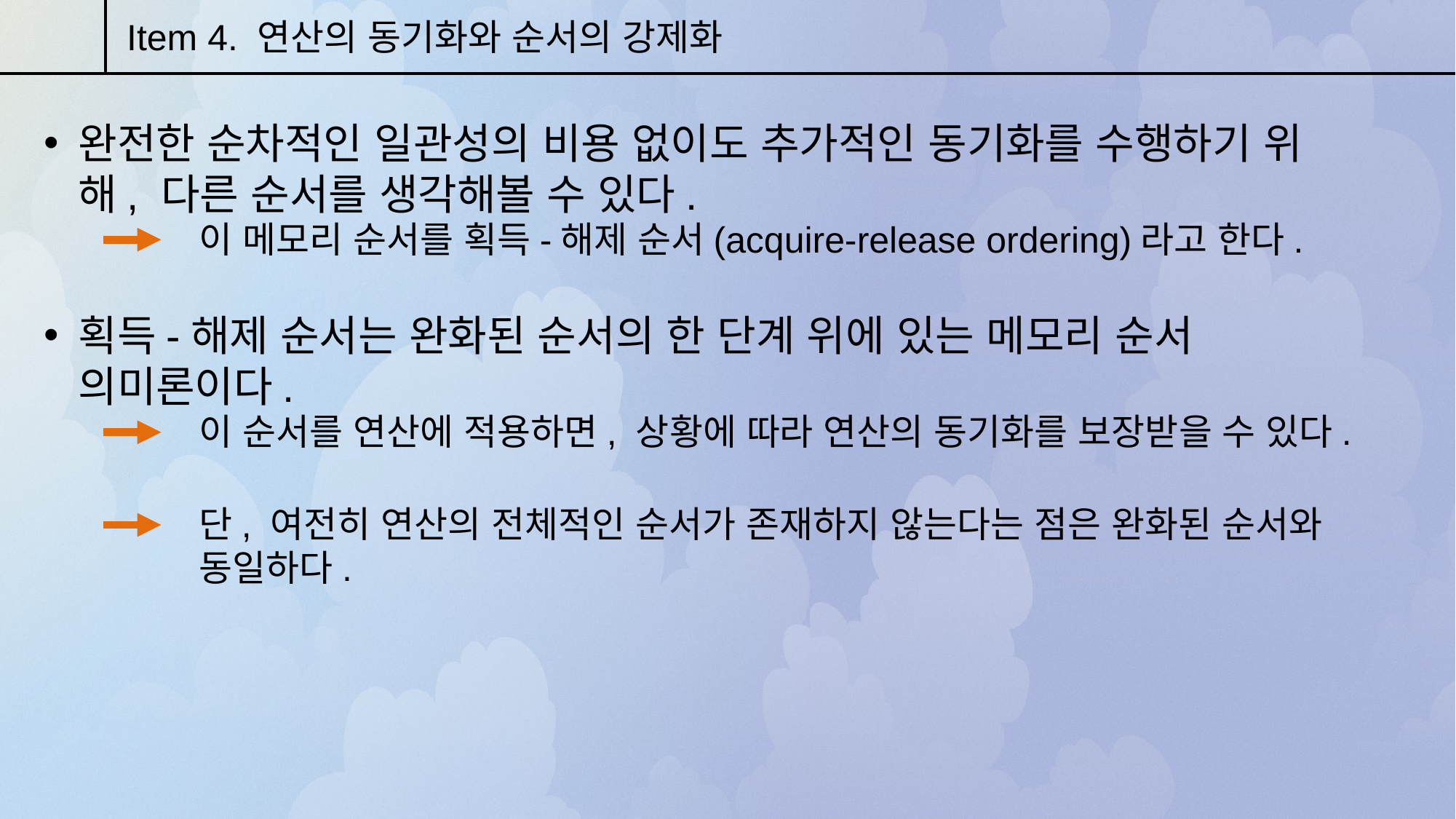

Item 4. 연산의 동기화와 순서의 강제화
완전한 순차적인 일관성의 비용 없이도 추가적인 동기화를 수행하기 위해, 다른 순서를 생각해볼 수 있다.
이 메모리 순서를 획득-해제 순서(acquire-release ordering)라고 한다.
획득-해제 순서는 완화된 순서의 한 단계 위에 있는 메모리 순서 의미론이다.
이 순서를 연산에 적용하면, 상황에 따라 연산의 동기화를 보장받을 수 있다.
단, 여전히 연산의 전체적인 순서가 존재하지 않는다는 점은 완화된 순서와 동일하다.